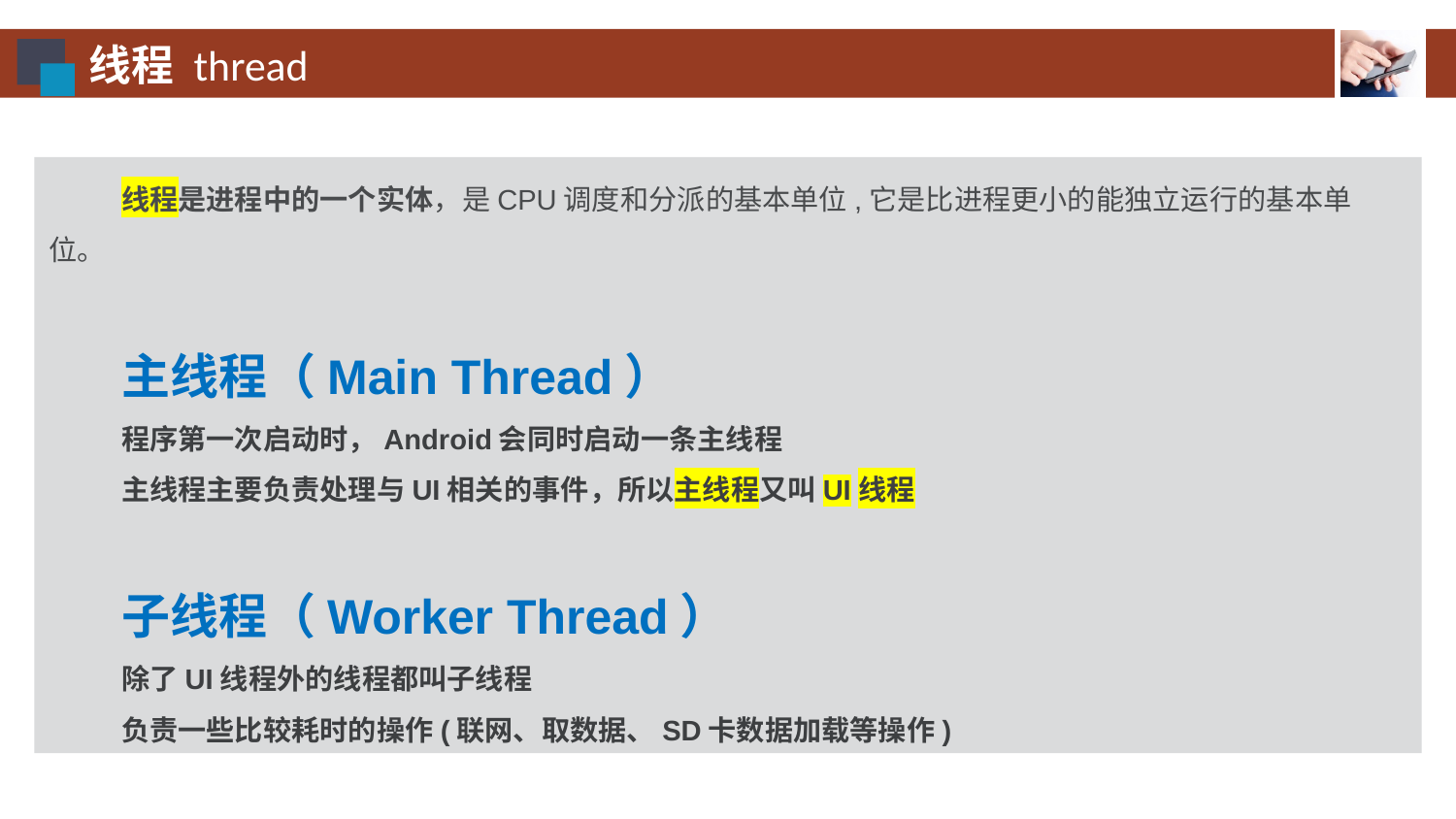

# 线程 thread

线程是进程中的一个实体，是CPU调度和分派的基本单位,它是比进程更小的能独立运行的基本单位。

主线程（Main Thread）
程序第一次启动时，Android会同时启动一条主线程
主线程主要负责处理与UI相关的事件，所以主线程又叫UI线程

子线程（Worker Thread）
除了UI线程外的线程都叫子线程
负责一些比较耗时的操作(联网、取数据、SD卡数据加载等操作)